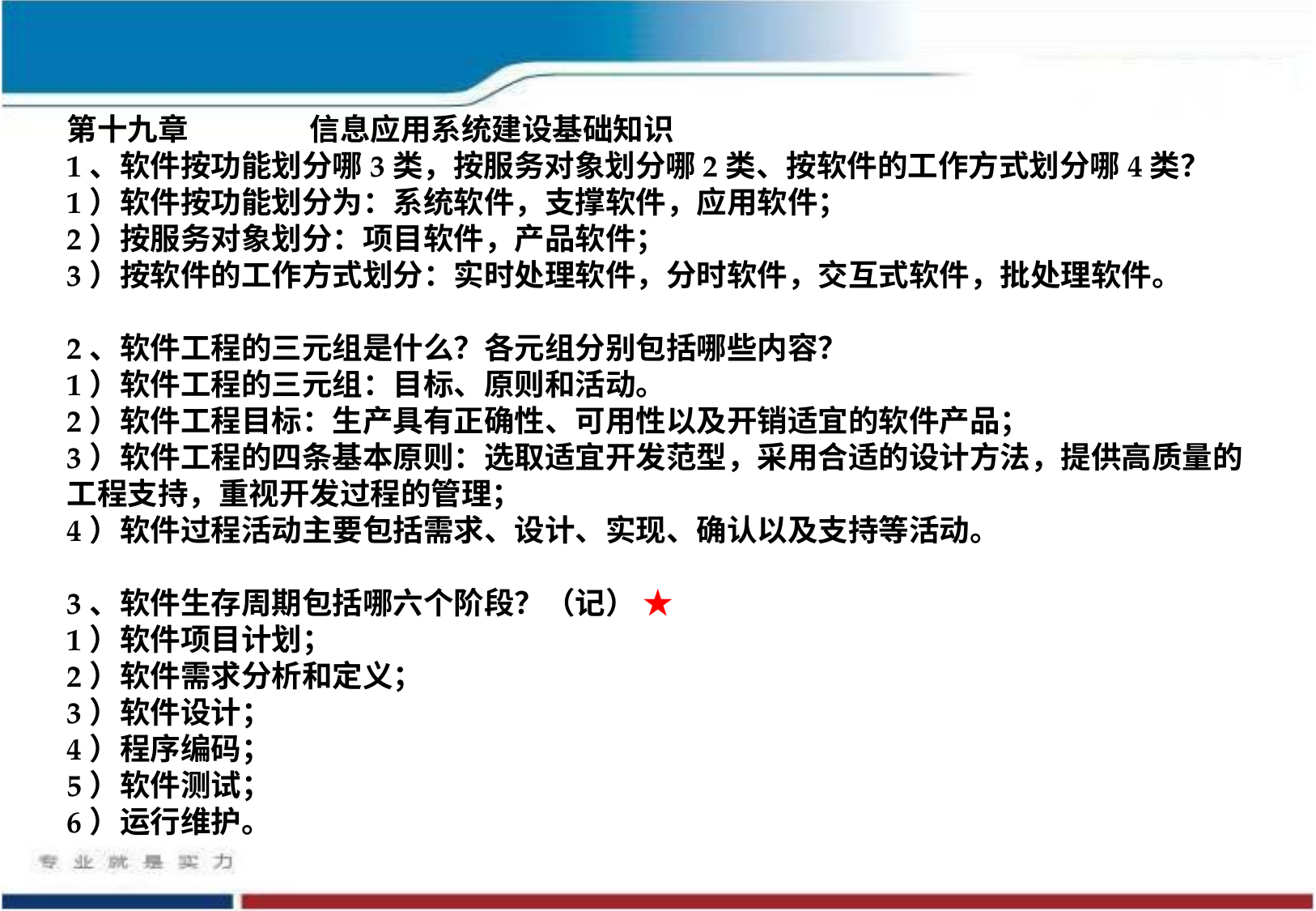

第十九章	信息应用系统建设基础知识
1、软件按功能划分哪3类，按服务对象划分哪2类、按软件的工作方式划分哪4类？
1）软件按功能划分为：系统软件，支撑软件，应用软件；
2）按服务对象划分：项目软件，产品软件；
3）按软件的工作方式划分：实时处理软件，分时软件，交互式软件，批处理软件。

2、软件工程的三元组是什么？各元组分别包括哪些内容？
1）软件工程的三元组：目标、原则和活动。
2）软件工程目标：生产具有正确性、可用性以及开销适宜的软件产品；
3）软件工程的四条基本原则：选取适宜开发范型，采用合适的设计方法，提供高质量的工程支持，重视开发过程的管理；
4）软件过程活动主要包括需求、设计、实现、确认以及支持等活动。

3、软件生存周期包括哪六个阶段？（记） ★
1）软件项目计划；
2）软件需求分析和定义；
3）软件设计；
4）程序编码；
5）软件测试；
6）运行维护。